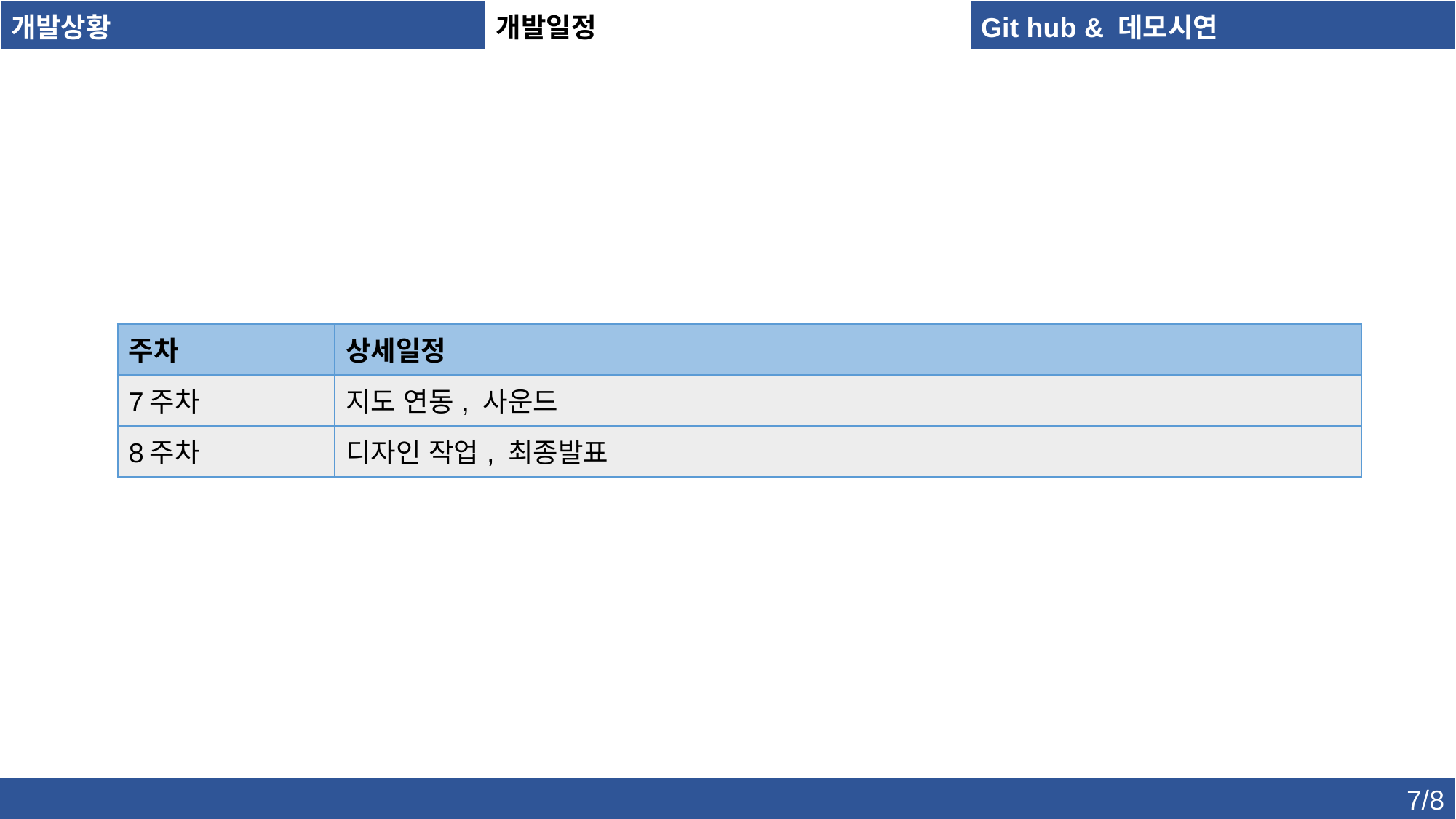

| 개발상황 | 개발일정 | Git hub & 데모시연 |
| --- | --- | --- |
| 주차 | 상세일정 |
| --- | --- |
| 7주차 | 지도 연동, 사운드 |
| 8주차 | 디자인 작업, 최종발표 |
7/8